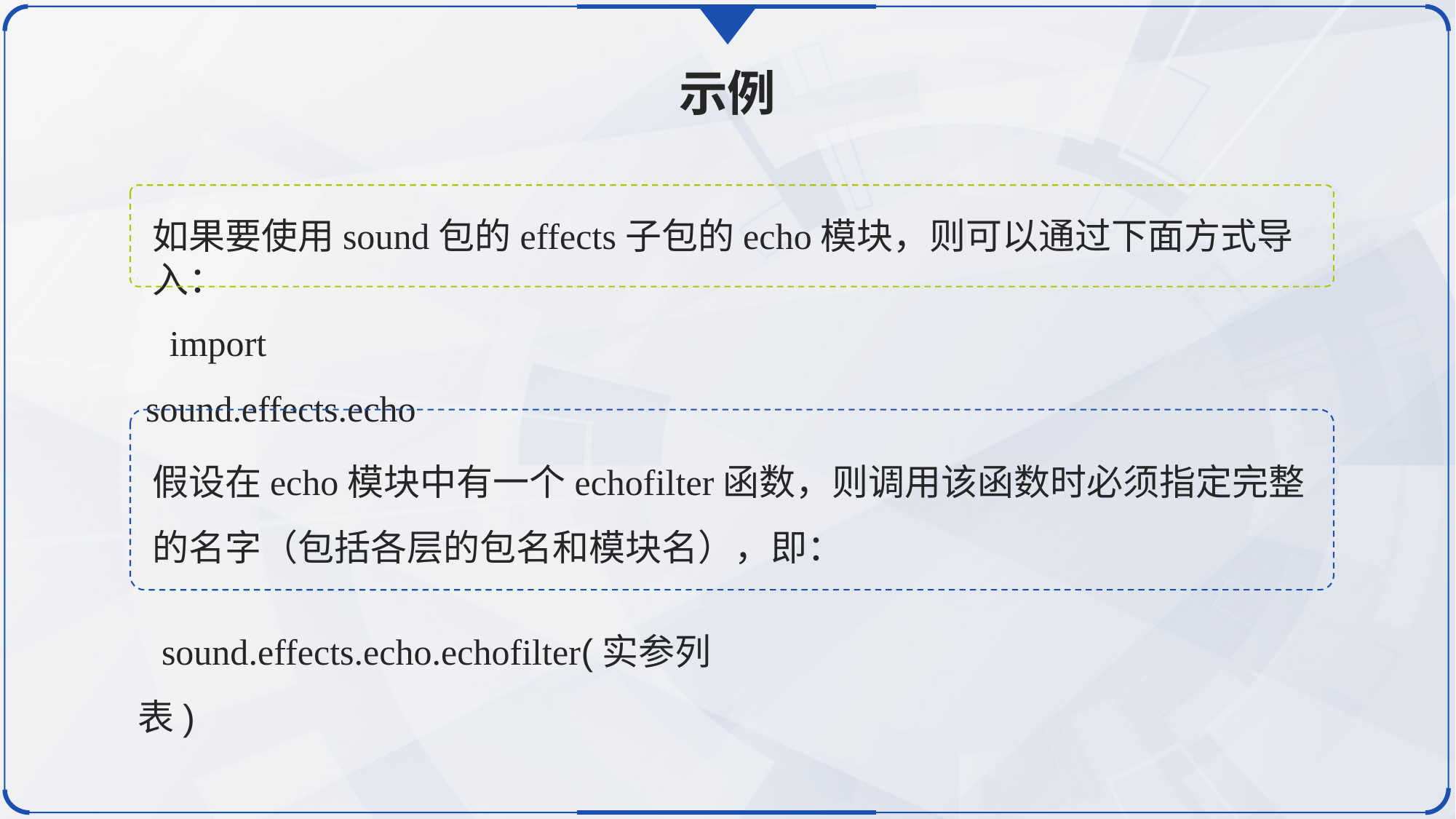

示例

如果要使用sound包的effects子包的echo模块，则可以通过下面方式导入：
import sound.effects.echo

假设在echo模块中有一个echofilter函数，则调用该函数时必须指定完整的名字（包括各层的包名和模块名），即：
sound.effects.echo.echofilter(实参列表)